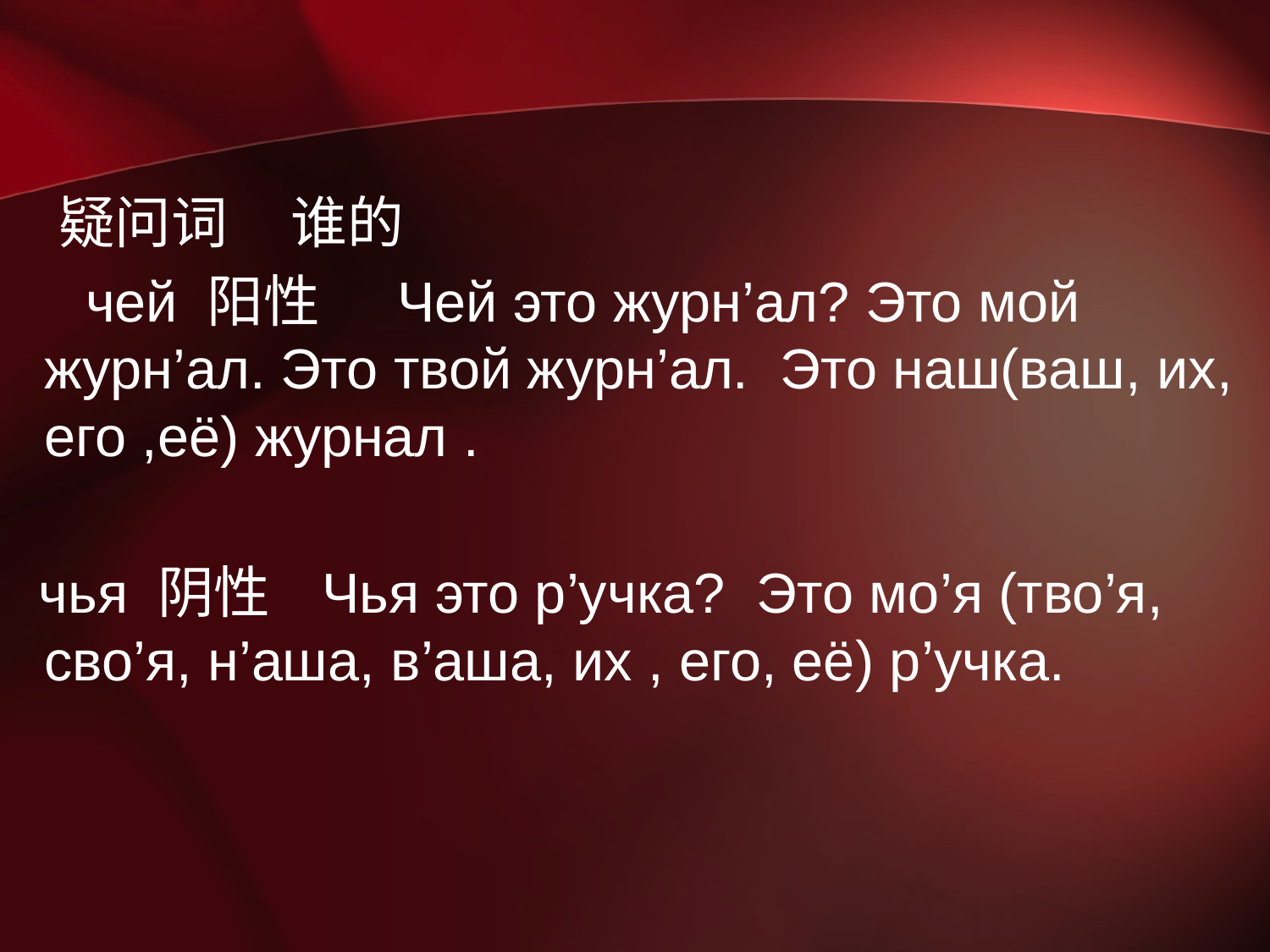

#
 疑问词     谁的
   чей 阳性     Чей это журн’ал? Это мой журн’ал. Это твой журн’ал.  Это наш(ваш, их, его ,её) журнал .

чья 阴性   Чья это р’учка?  Это мо’я (тво’я, сво’я, н’аша, в’аша, их , его, её) р’учка.

8